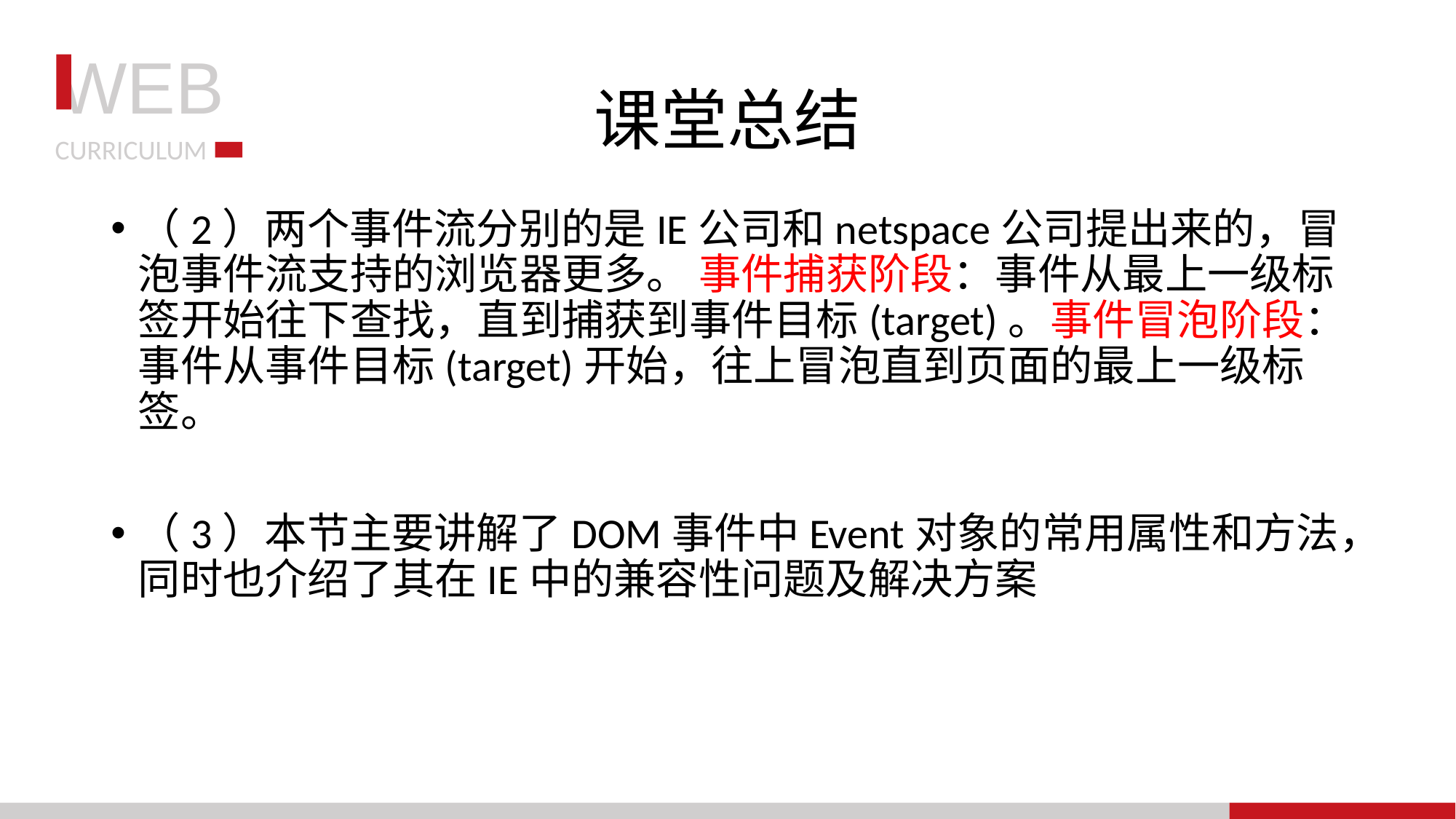

# 课堂总结
（2）两个事件流分别的是IE公司和netspace公司提出来的，冒泡事件流支持的浏览器更多。 事件捕获阶段：事件从最上一级标签开始往下查找，直到捕获到事件目标(target)。事件冒泡阶段：事件从事件目标(target)开始，往上冒泡直到页面的最上一级标签。

（3）本节主要讲解了DOM事件中Event对象的常用属性和方法，同时也介绍了其在IE中的兼容性问题及解决方案